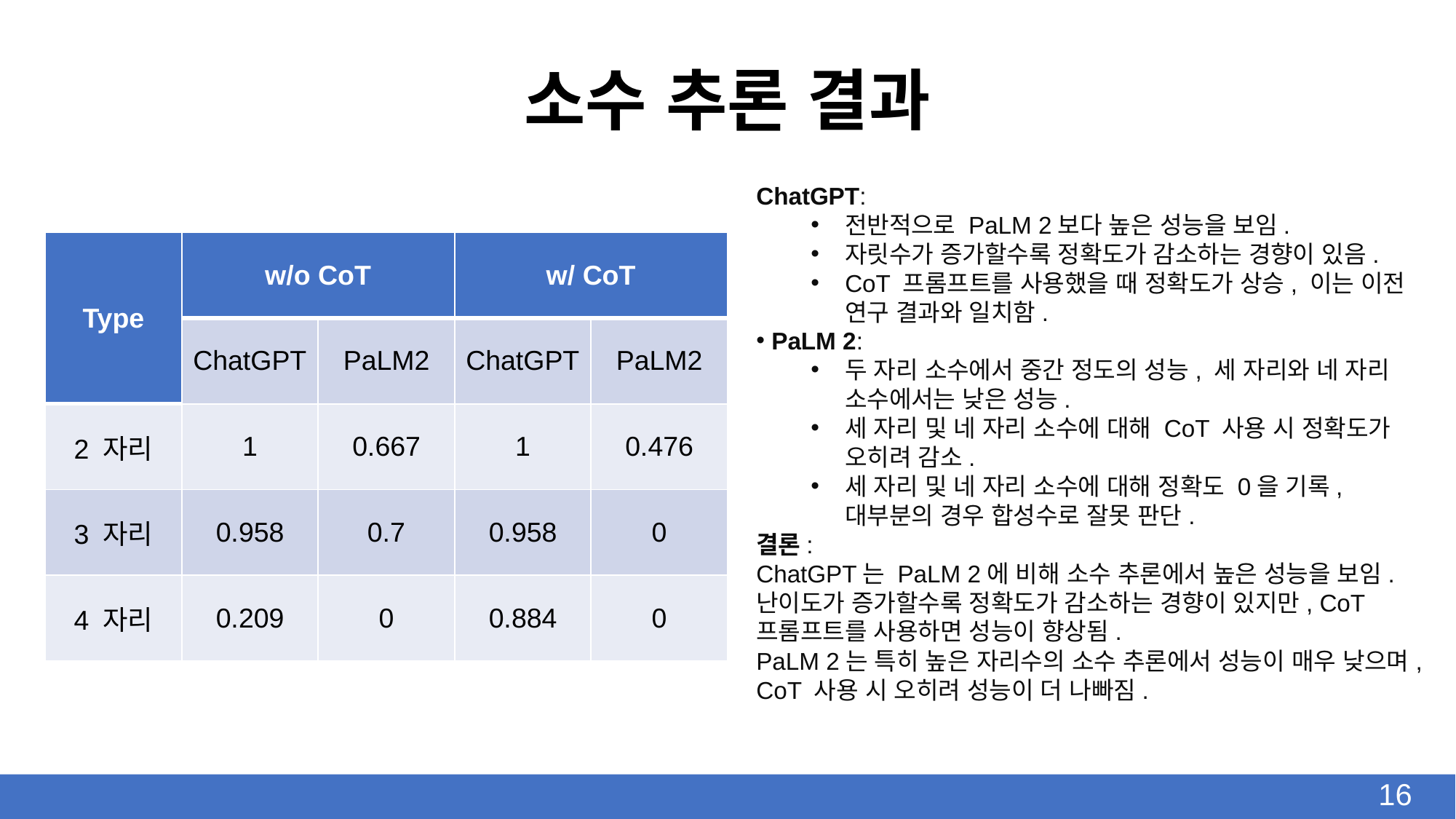

소수 추론 결과
ChatGPT:
전반적으로 PaLM 2보다 높은 성능을 보임.
자릿수가 증가할수록 정확도가 감소하는 경향이 있음.
CoT 프롬프트를 사용했을 때 정확도가 상승, 이는 이전 연구 결과와 일치함.
 PaLM 2:
두 자리 소수에서 중간 정도의 성능, 세 자리와 네 자리 소수에서는 낮은 성능.
세 자리 및 네 자리 소수에 대해 CoT 사용 시 정확도가 오히려 감소.
세 자리 및 네 자리 소수에 대해 정확도 0을 기록, 대부분의 경우 합성수로 잘못 판단.
결론:
ChatGPT는 PaLM 2에 비해 소수 추론에서 높은 성능을 보임.
난이도가 증가할수록 정확도가 감소하는 경향이 있지만, CoT 프롬프트를 사용하면 성능이 향상됨.
PaLM 2는 특히 높은 자리수의 소수 추론에서 성능이 매우 낮으며, CoT 사용 시 오히려 성능이 더 나빠짐.
| Type | w/o CoT |  | w/ CoT |  |
| --- | --- | --- | --- | --- |
|  | ChatGPT | PaLM2 | ChatGPT | PaLM2 |
| 2 자리 | 1 | 0.667 | 1 | 0.476 |
| 3 자리 | 0.958 | 0.7 | 0.958 | 0 |
| 4 자리 | 0.209 | 0 | 0.884 | 0 |

16